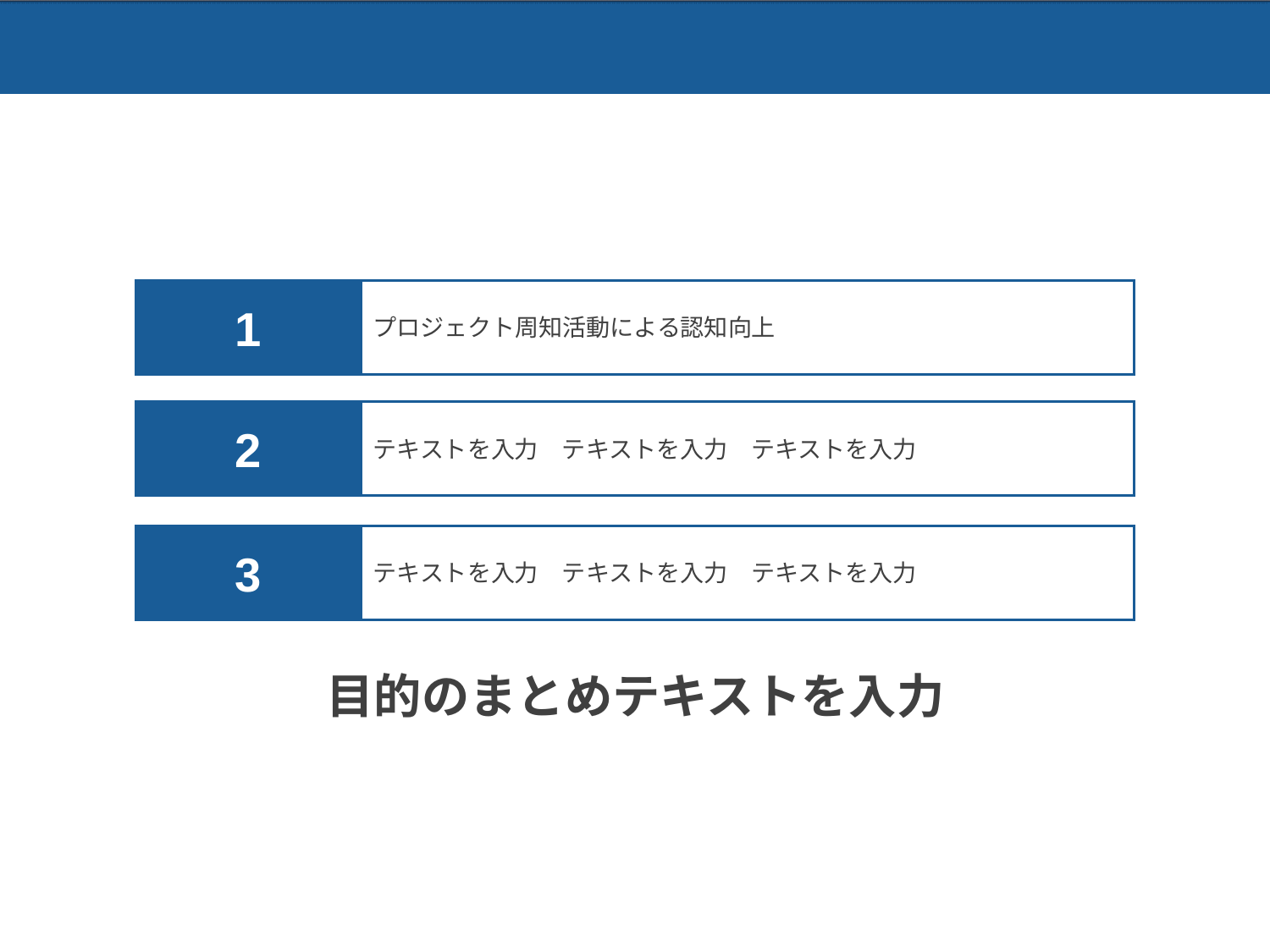

01 Project Objectives
37
1
プロジェクト周知活動による認知向上
2
テキストを入力　テキストを入力　テキストを入力
3
テキストを入力　テキストを入力　テキストを入力
目的のまとめテキストを入力
XX University　Name